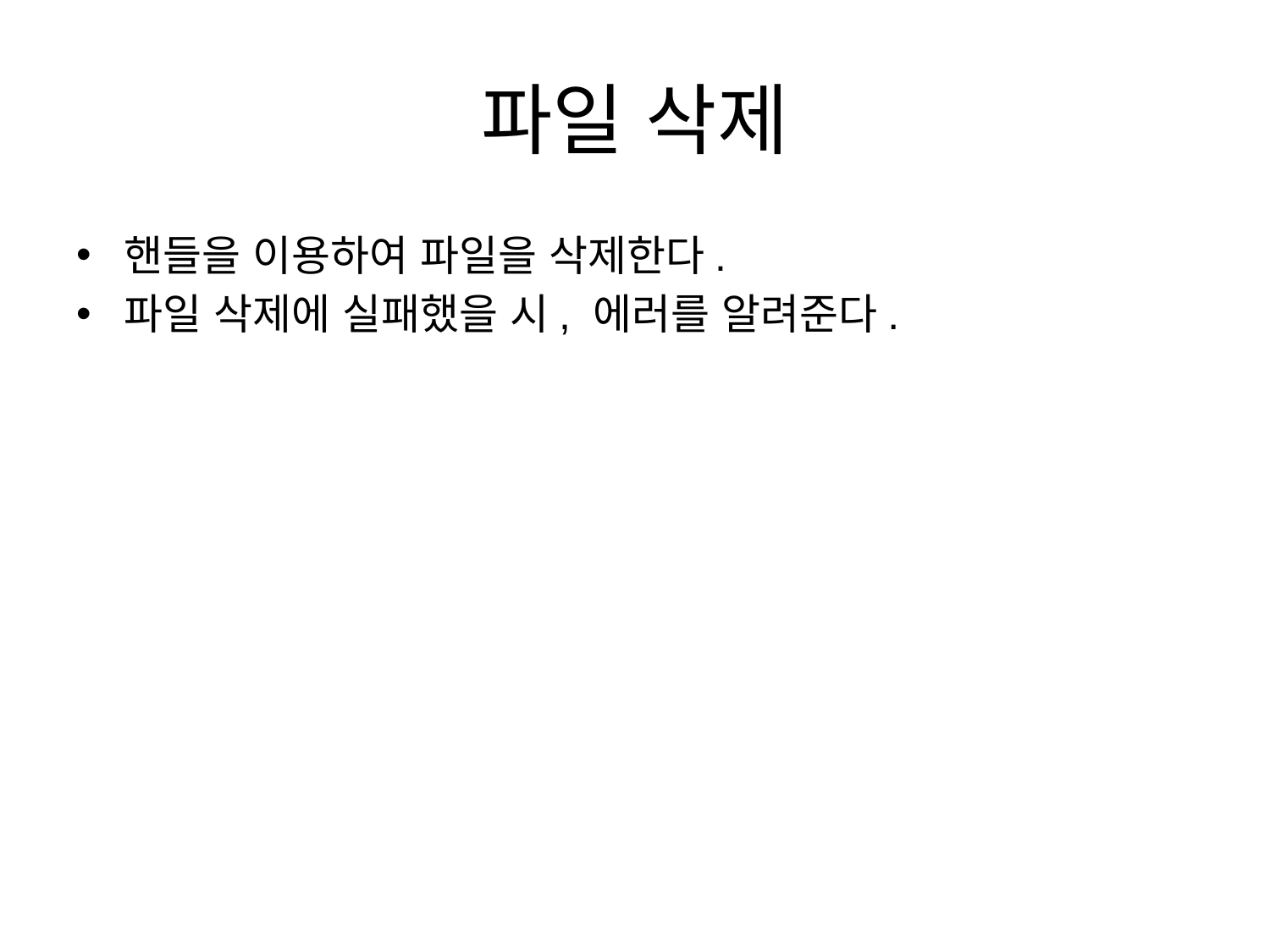

# 파일 삭제
핸들을 이용하여 파일을 삭제한다.
파일 삭제에 실패했을 시, 에러를 알려준다.